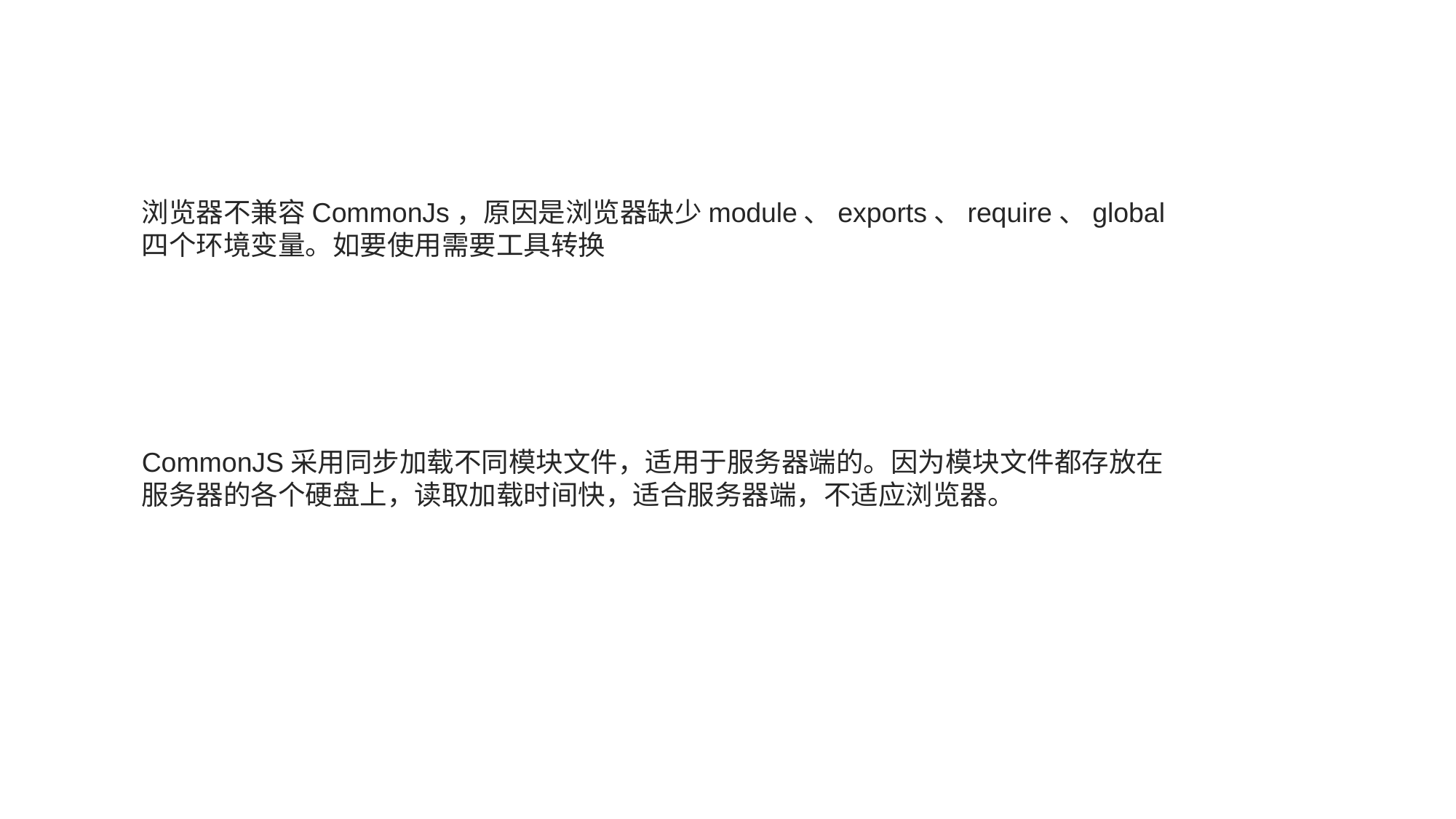

浏览器不兼容CommonJs，原因是浏览器缺少module、exports、require、global四个环境变量。如要使用需要工具转换

CommonJS采用同步加载不同模块文件，适用于服务器端的。因为模块文件都存放在服务器的各个硬盘上，读取加载时间快，适合服务器端，不适应浏览器。